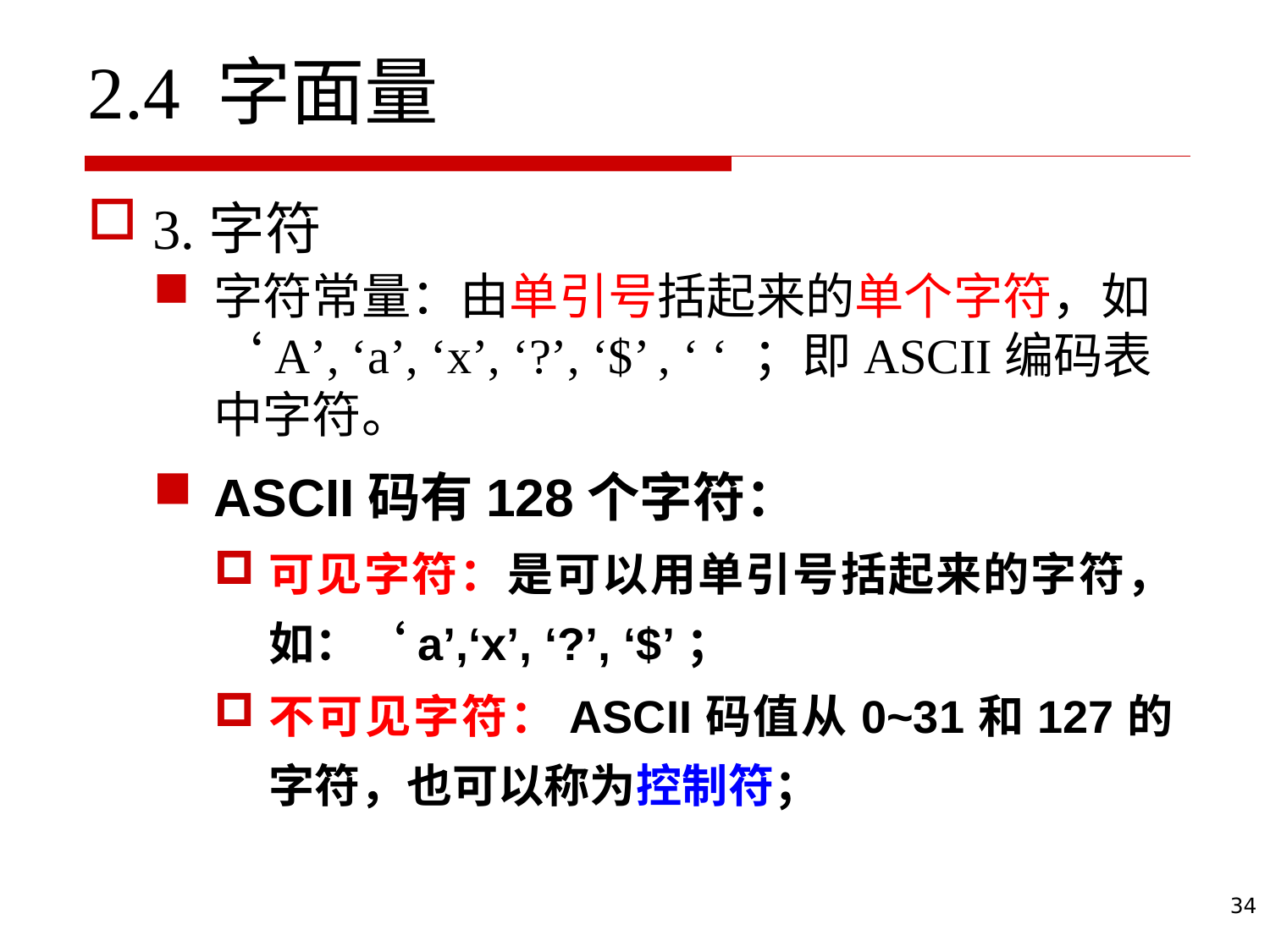

# 2.4 字面量
3.字符
字符常量：由单引号括起来的单个字符，如‘A’, ‘a’, ‘x’, ‘?’, ‘$’ , ‘ ‘ ；即ASCII编码表中字符。
ASCII码有128个字符：
可见字符：是可以用单引号括起来的字符，如：‘a’,‘x’, ‘?’, ‘$’；
不可见字符：ASCII码值从0~31和127的字符，也可以称为控制符；
34